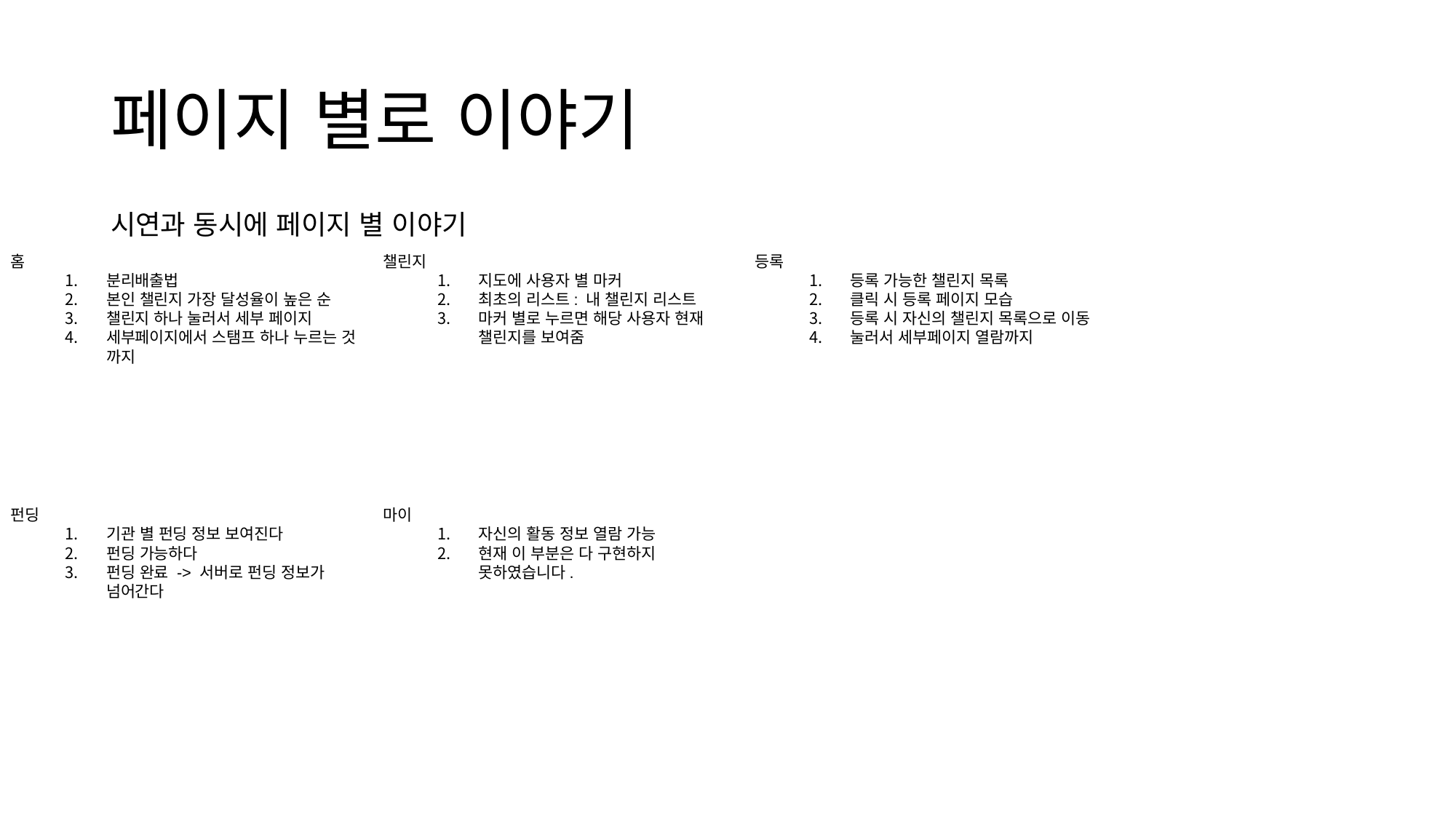

# 페이지 별로 이야기
시연과 동시에 페이지 별 이야기
홈
분리배출법
본인 챌린지 가장 달성율이 높은 순
챌린지 하나 눌러서 세부 페이지
세부페이지에서 스탬프 하나 누르는 것 까지
챌린지
지도에 사용자 별 마커
최초의 리스트: 내 챌린지 리스트
마커 별로 누르면 해당 사용자 현재 챌린지를 보여줌
등록
등록 가능한 챌린지 목록
클릭 시 등록 페이지 모습
등록 시 자신의 챌린지 목록으로 이동
눌러서 세부페이지 열람까지
펀딩
기관 별 펀딩 정보 보여진다
펀딩 가능하다
펀딩 완료 -> 서버로 펀딩 정보가 넘어간다
마이
자신의 활동 정보 열람 가능
현재 이 부분은 다 구현하지 못하였습니다.